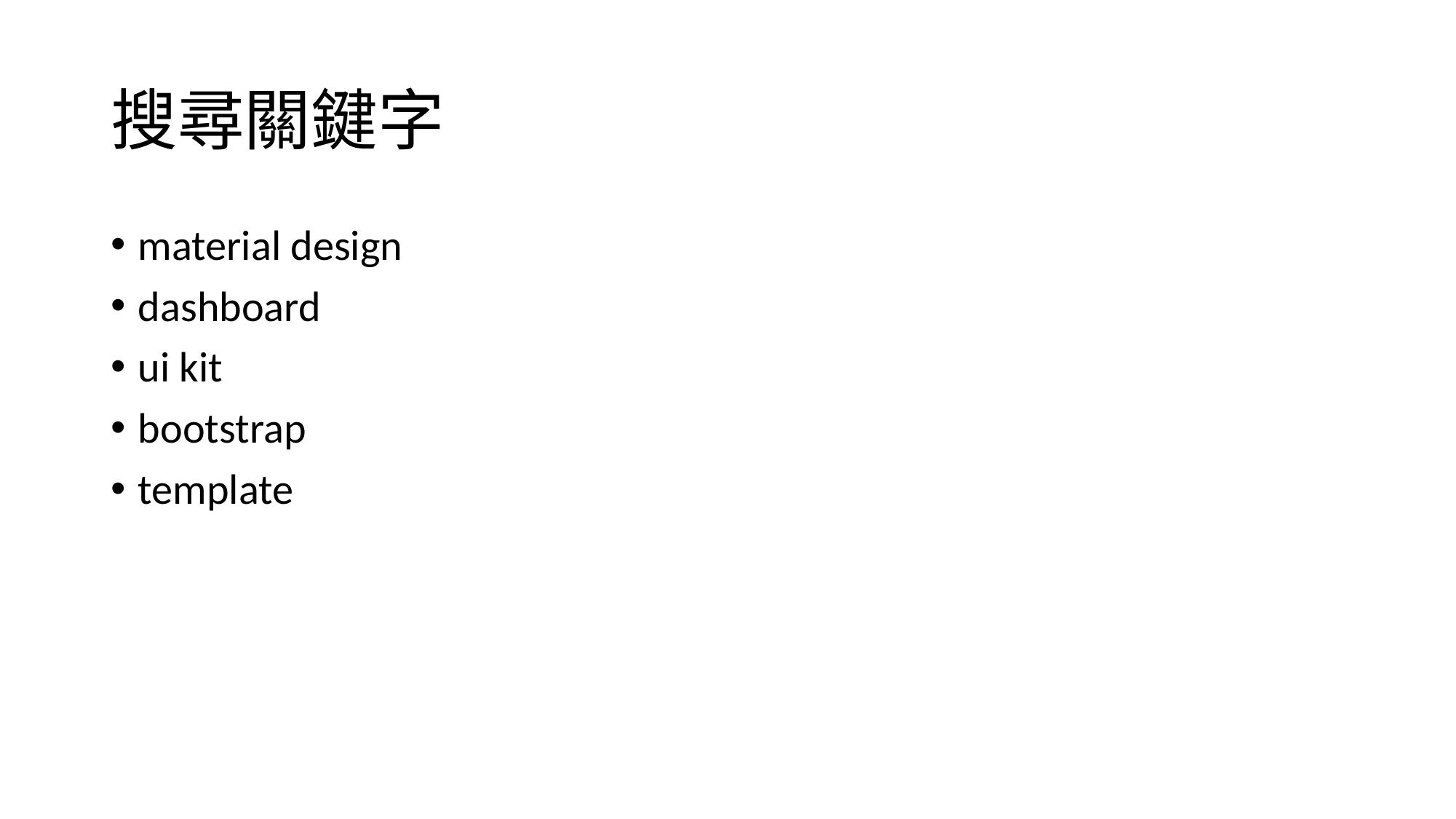

# 搜尋關鍵字
material design
dashboard
ui kit
bootstrap
template